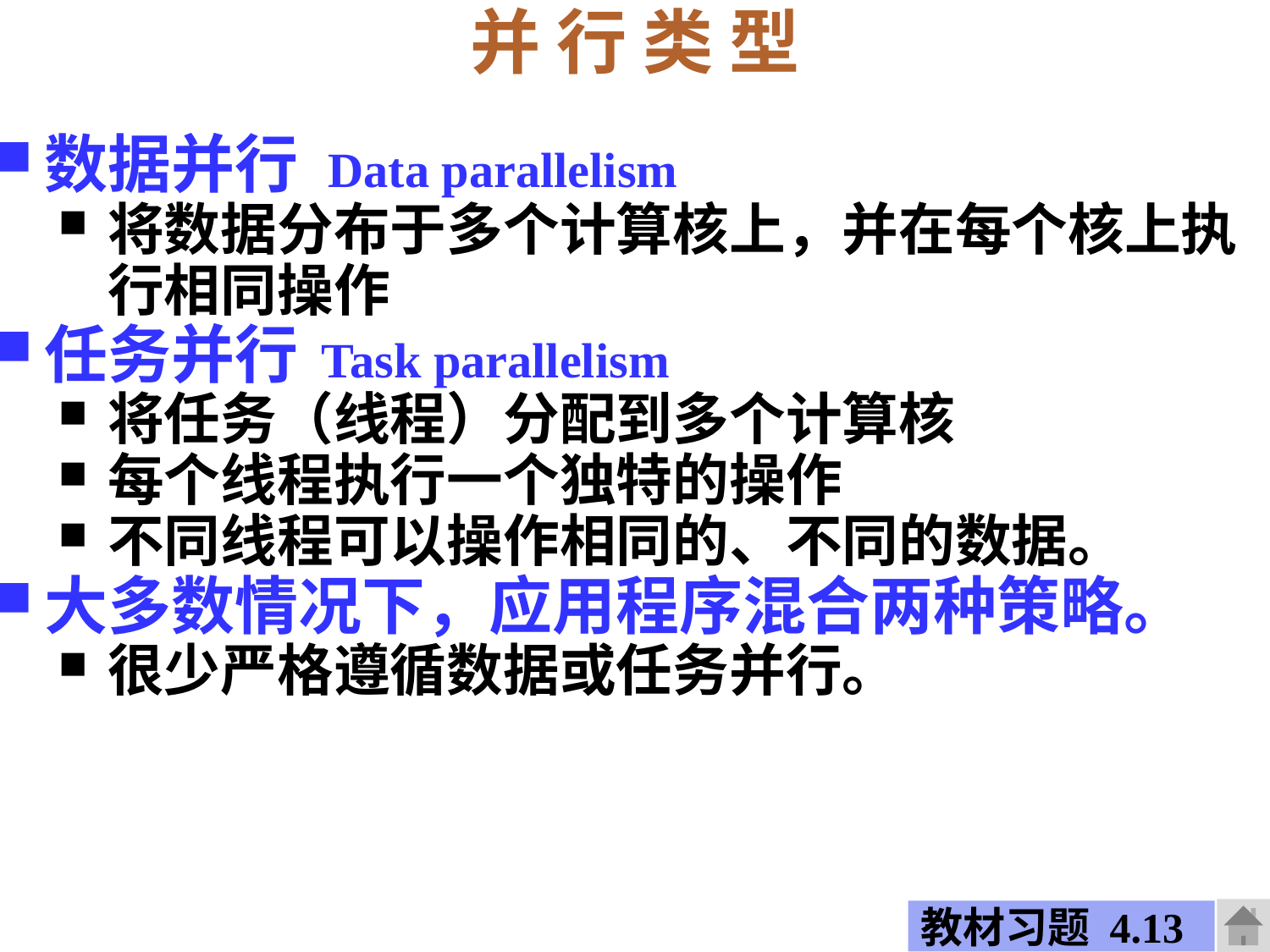

并 行 类 型
数据并行 Data parallelism
将数据分布于多个计算核上，并在每个核上执行相同操作
任务并行 Task parallelism
将任务（线程）分配到多个计算核
每个线程执行一个独特的操作
不同线程可以操作相同的、不同的数据。
大多数情况下，应用程序混合两种策略。
很少严格遵循数据或任务并行。

教材习题 4.13